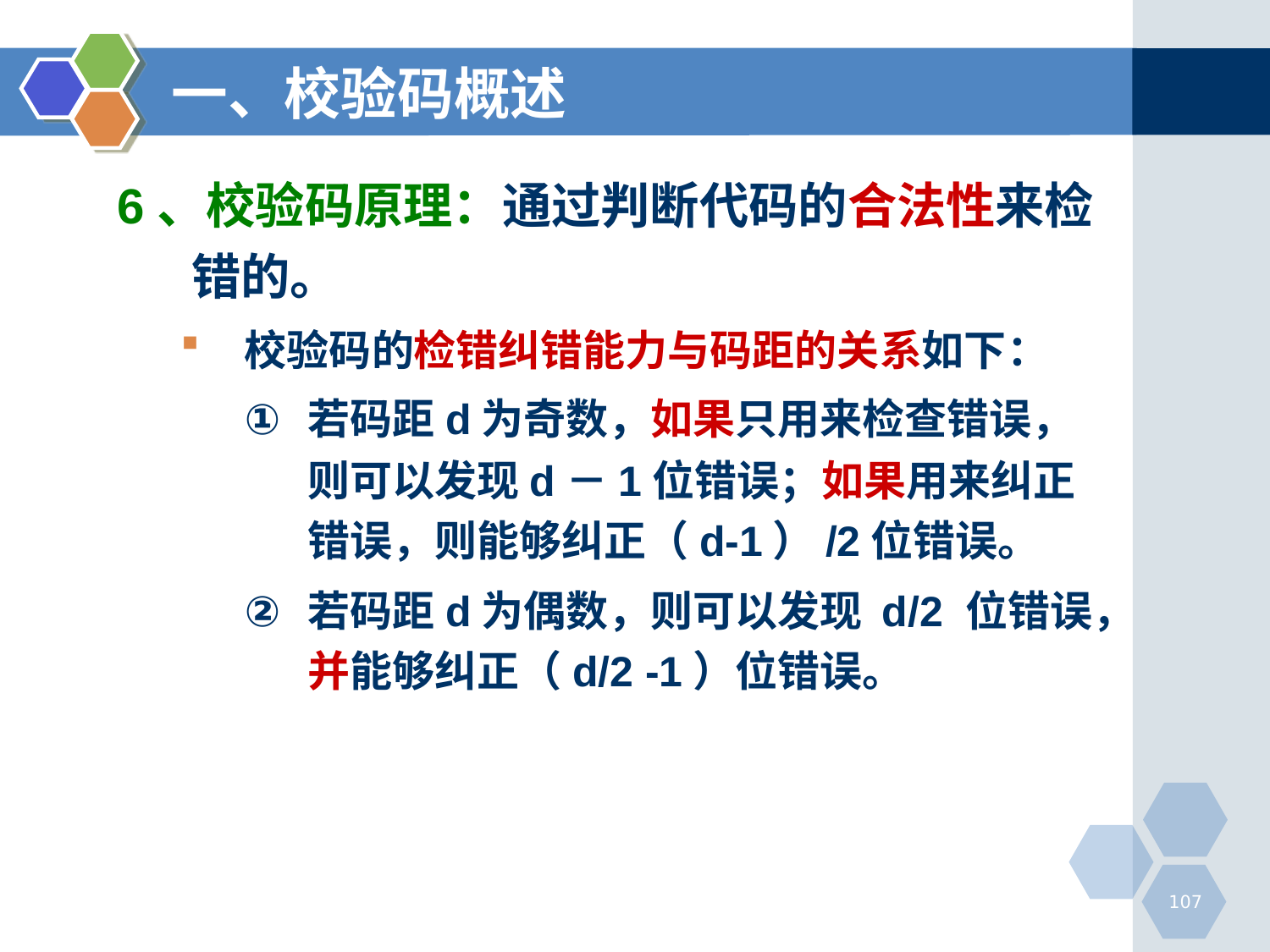

# 一、校验码概述
6、校验码原理：通过判断代码的合法性来检错的。
校验码的检错纠错能力与码距的关系如下：
若码距d为奇数，如果只用来检查错误，则可以发现d－1位错误；如果用来纠正错误，则能够纠正（d-1）/2位错误。
若码距d为偶数，则可以发现 d/2 位错误，并能够纠正（d/2 -1）位错误。

107